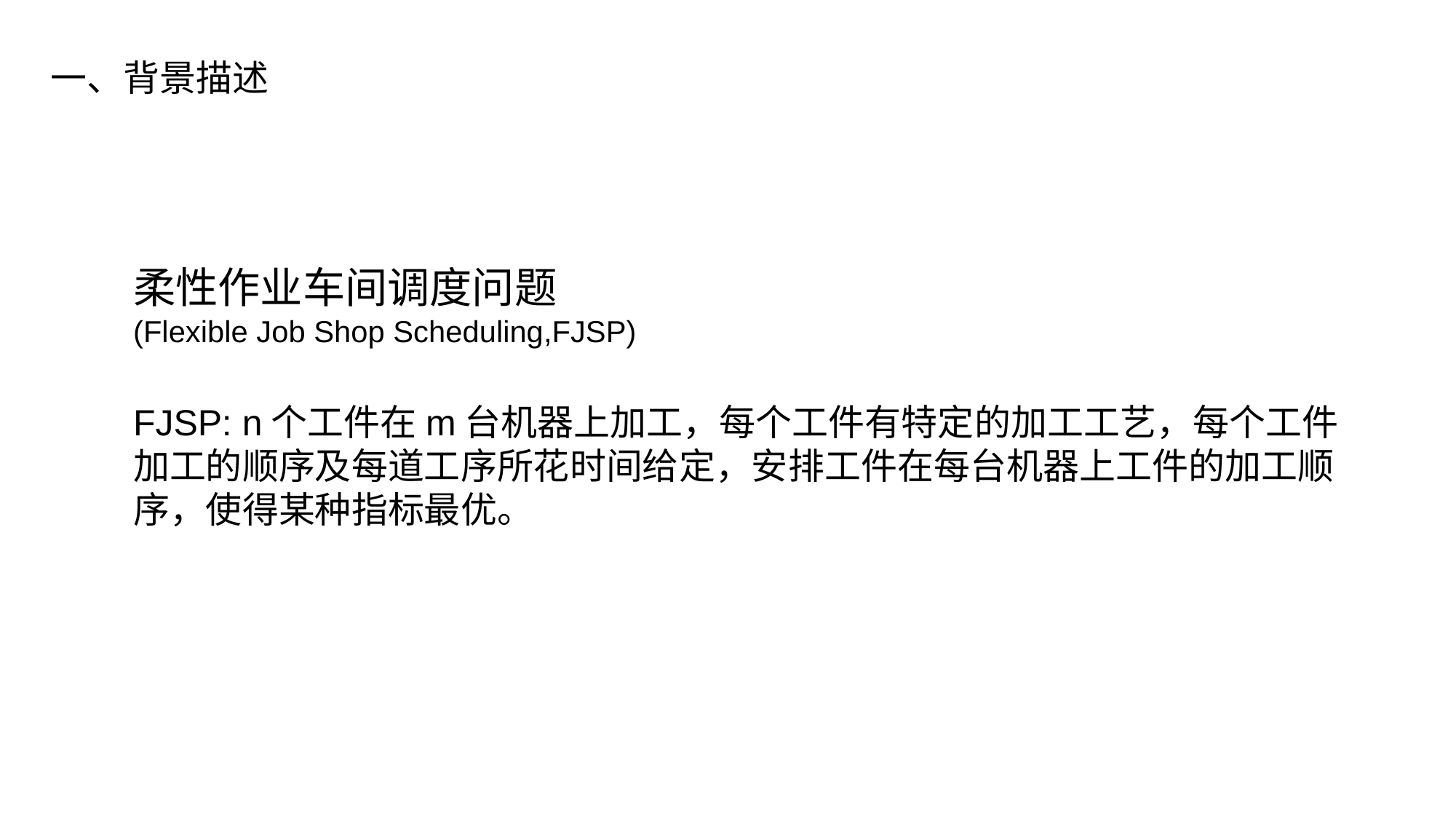

# 一、背景描述
柔性作业车间调度问题
(Flexible Job Shop Scheduling,FJSP)

FJSP: n个工件在m台机器上加工，每个工件有特定的加工工艺，每个工件加工的顺序及每道工序所花时间给定，安排工件在每台机器上工件的加工顺序，使得某种指标最优。